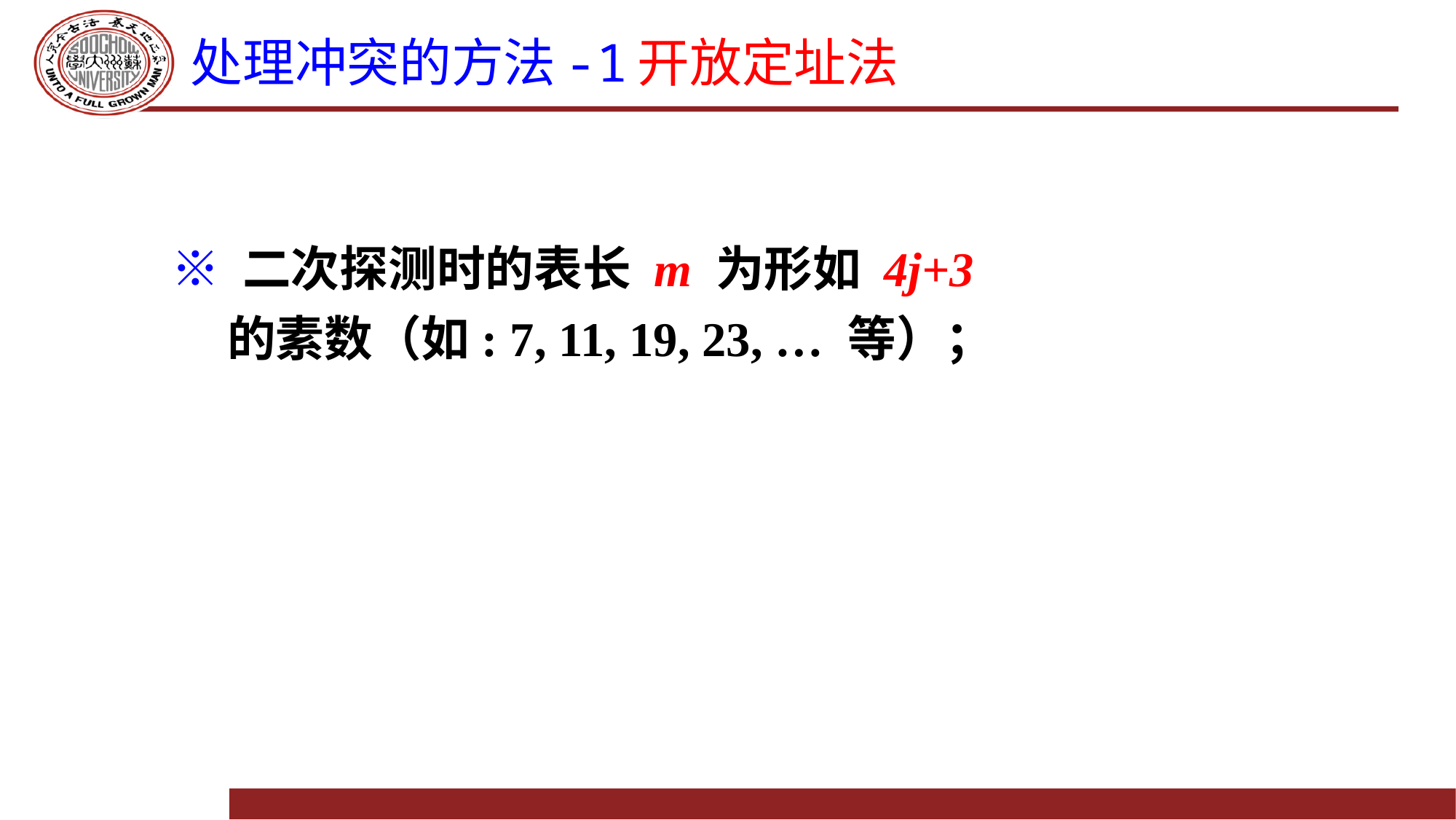

# 处理冲突的方法-1开放定址法
※ 二次探测时的表长 m 为形如 4j+3
    的素数（如: 7, 11, 19, 23, … 等）；